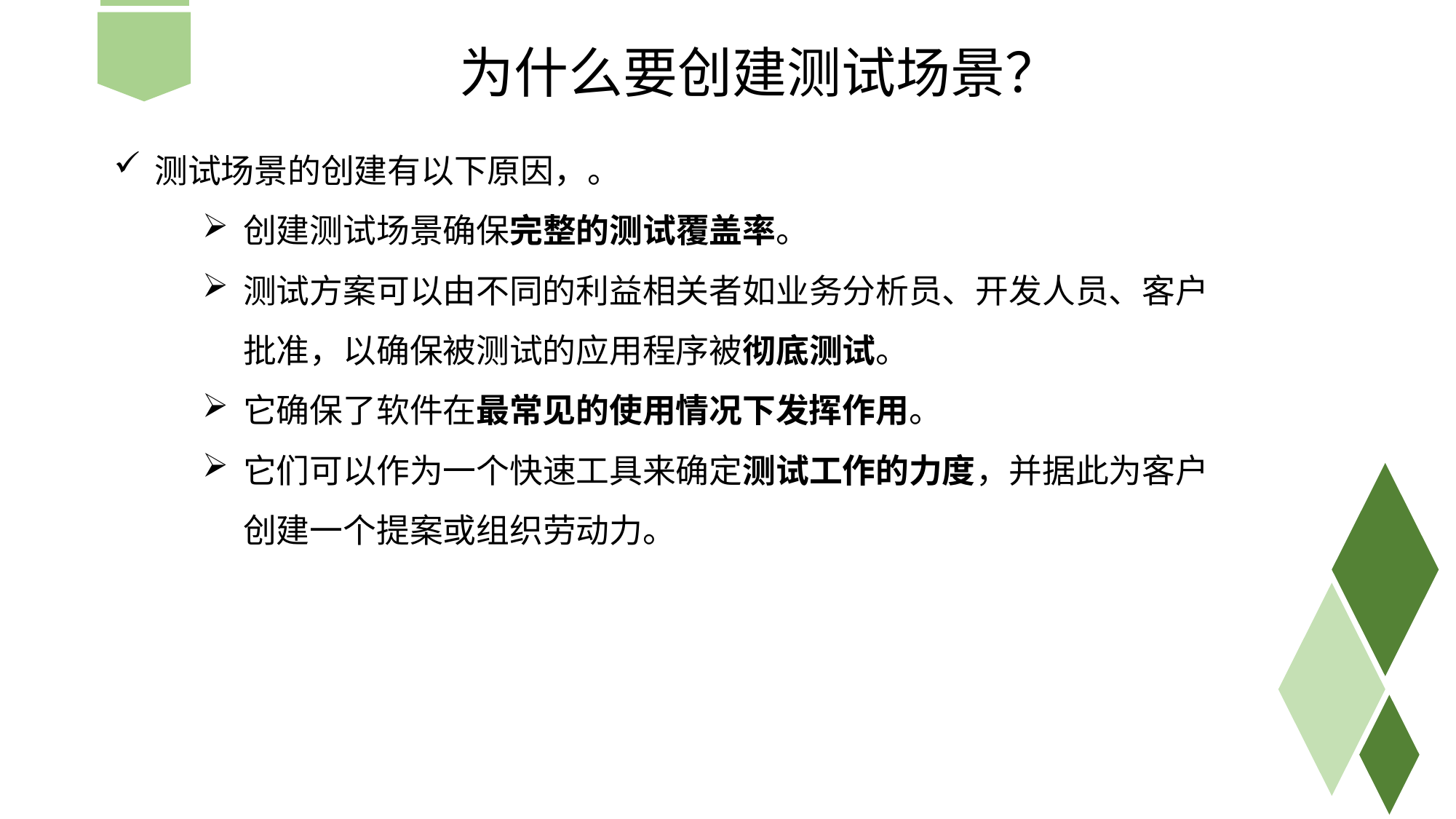

为什么要创建测试场景？
测试场景的创建有以下原因，。
创建测试场景确保完整的测试覆盖率。
测试方案可以由不同的利益相关者如业务分析员、开发人员、客户批准，以确保被测试的应用程序被彻底测试。
它确保了软件在最常见的使用情况下发挥作用。
它们可以作为一个快速工具来确定测试工作的力度，并据此为客户创建一个提案或组织劳动力。

42